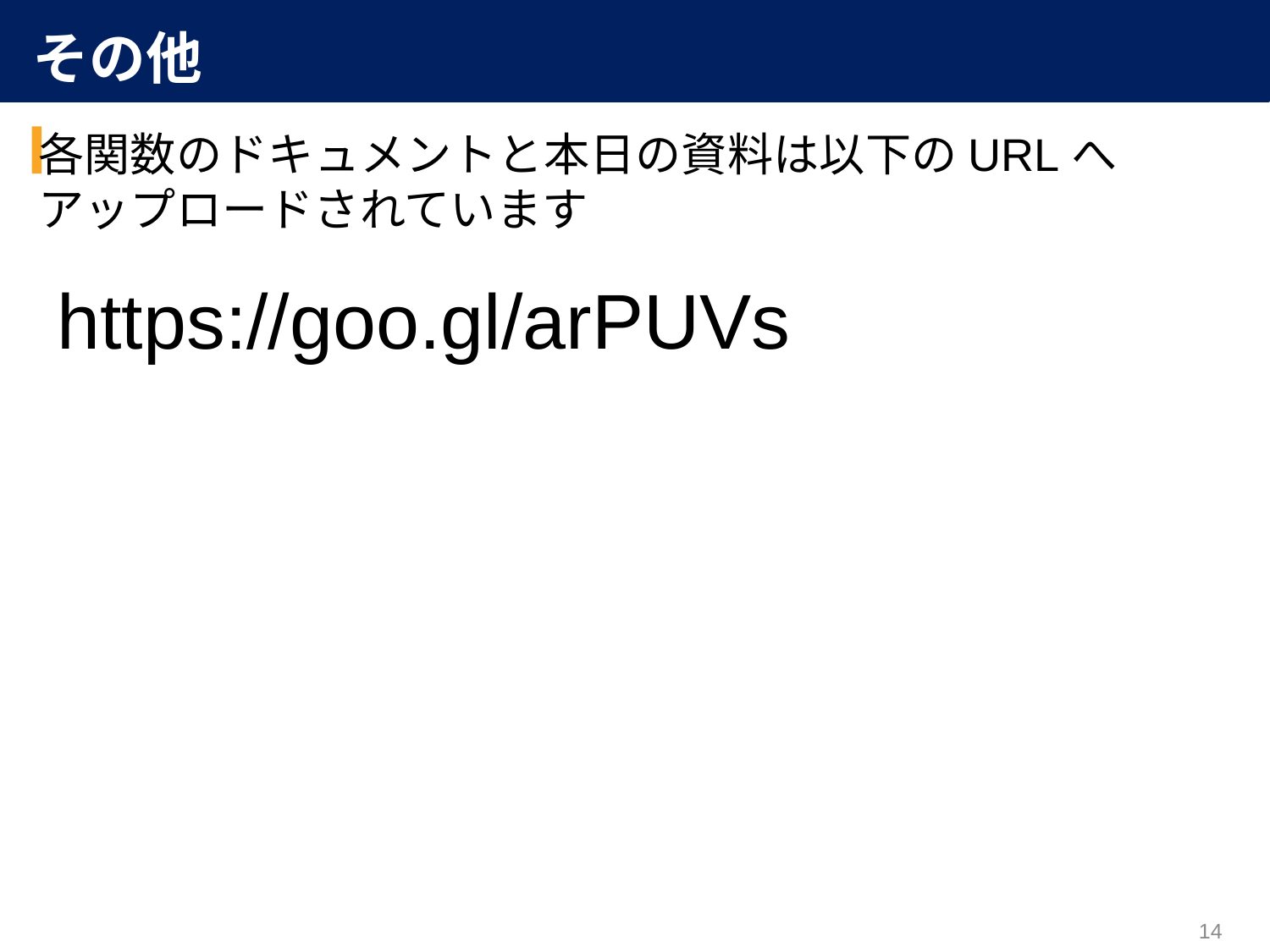

その他
各関数のドキュメントと本日の資料は以下のURLへ
アップロードされています

https://goo.gl/arPUVs
14